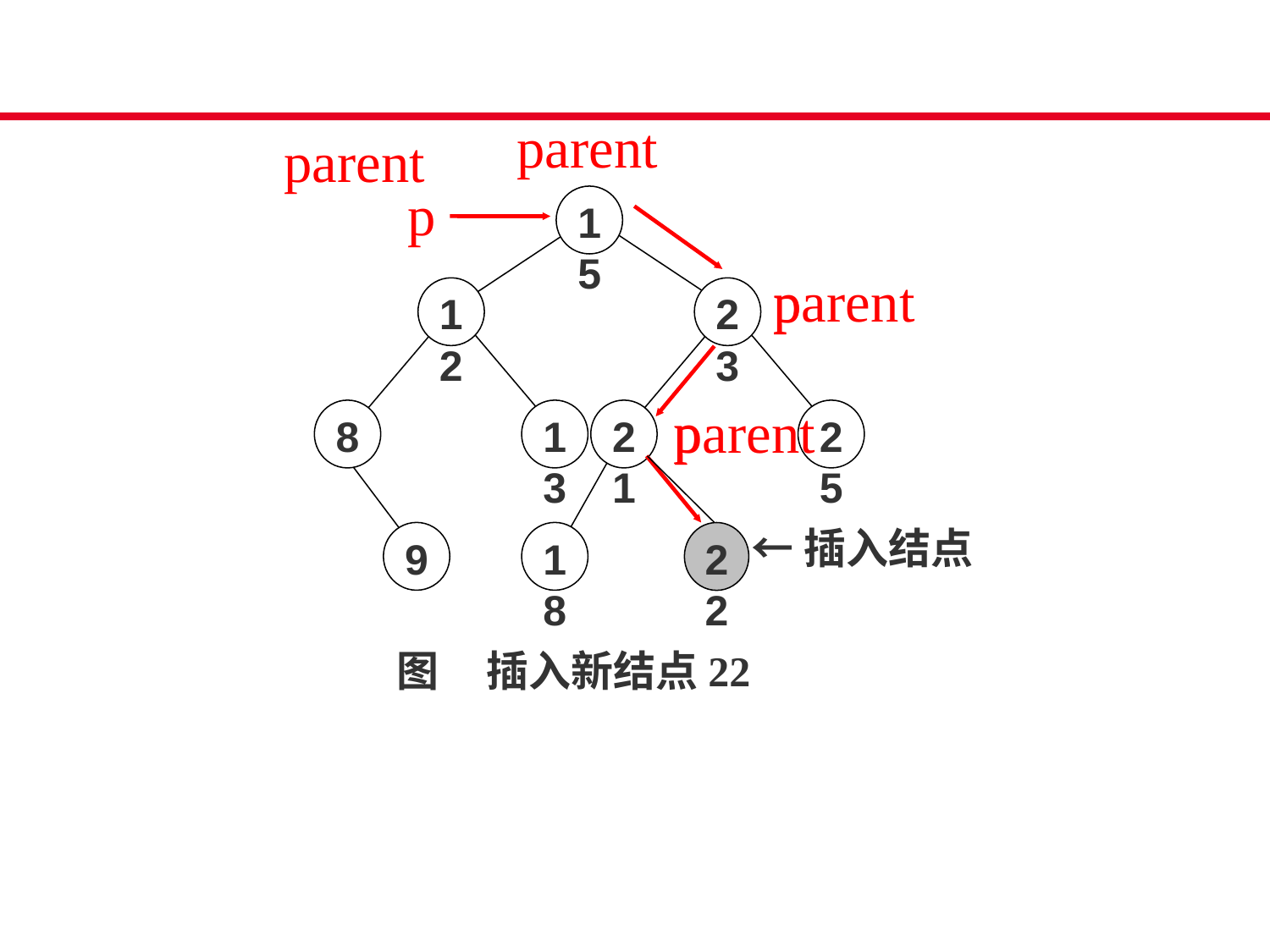

parent
parent
p
15

12
23

8
13
21
25

9
18
图     插入新结点22

parent
p

p
parent

p
←插入结点
22